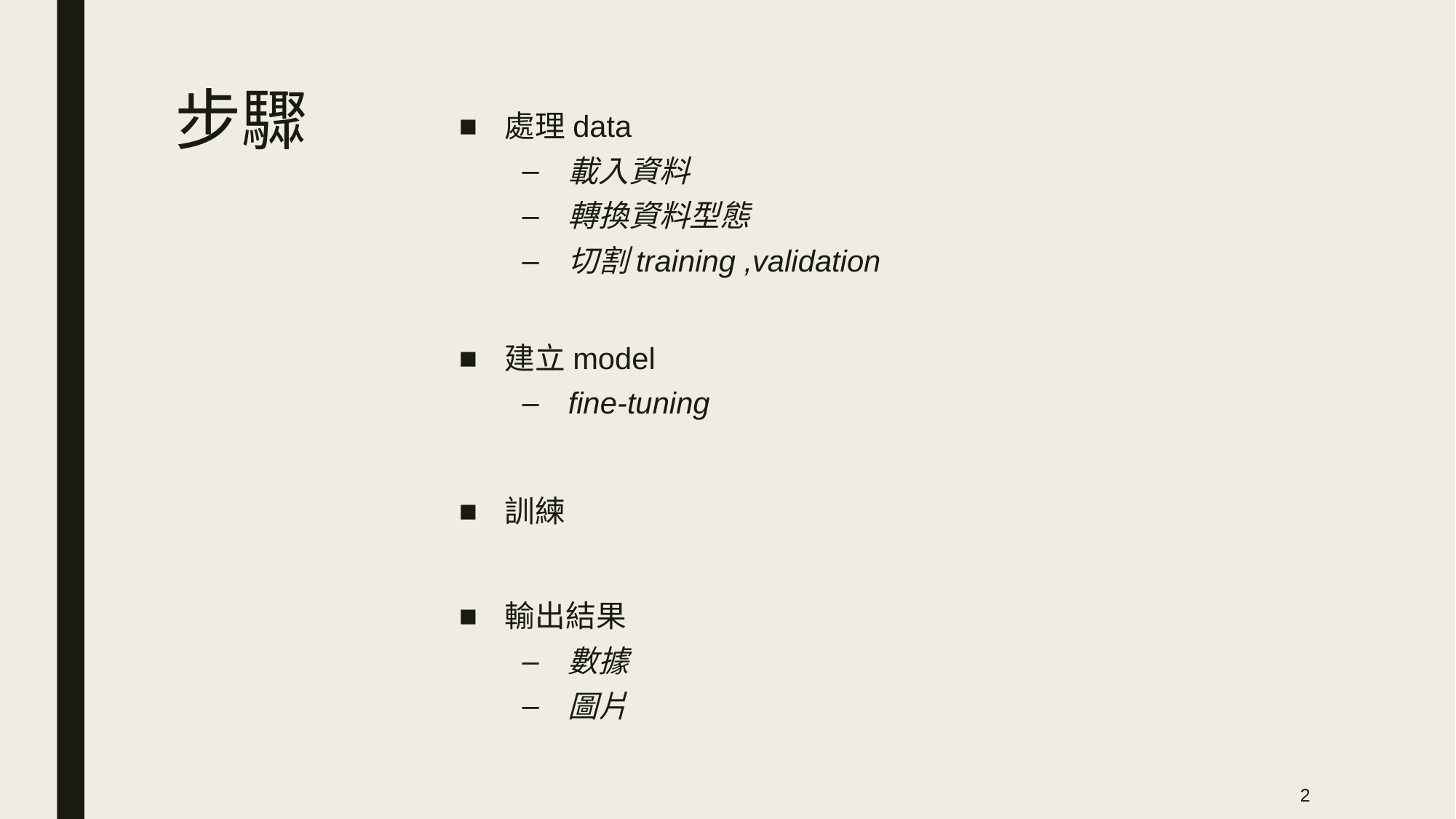

# 步驟
處理data
載入資料
轉換資料型態
切割training ,validation

建立model
fine-tuning

訓練

輸出結果
數據
圖片
2